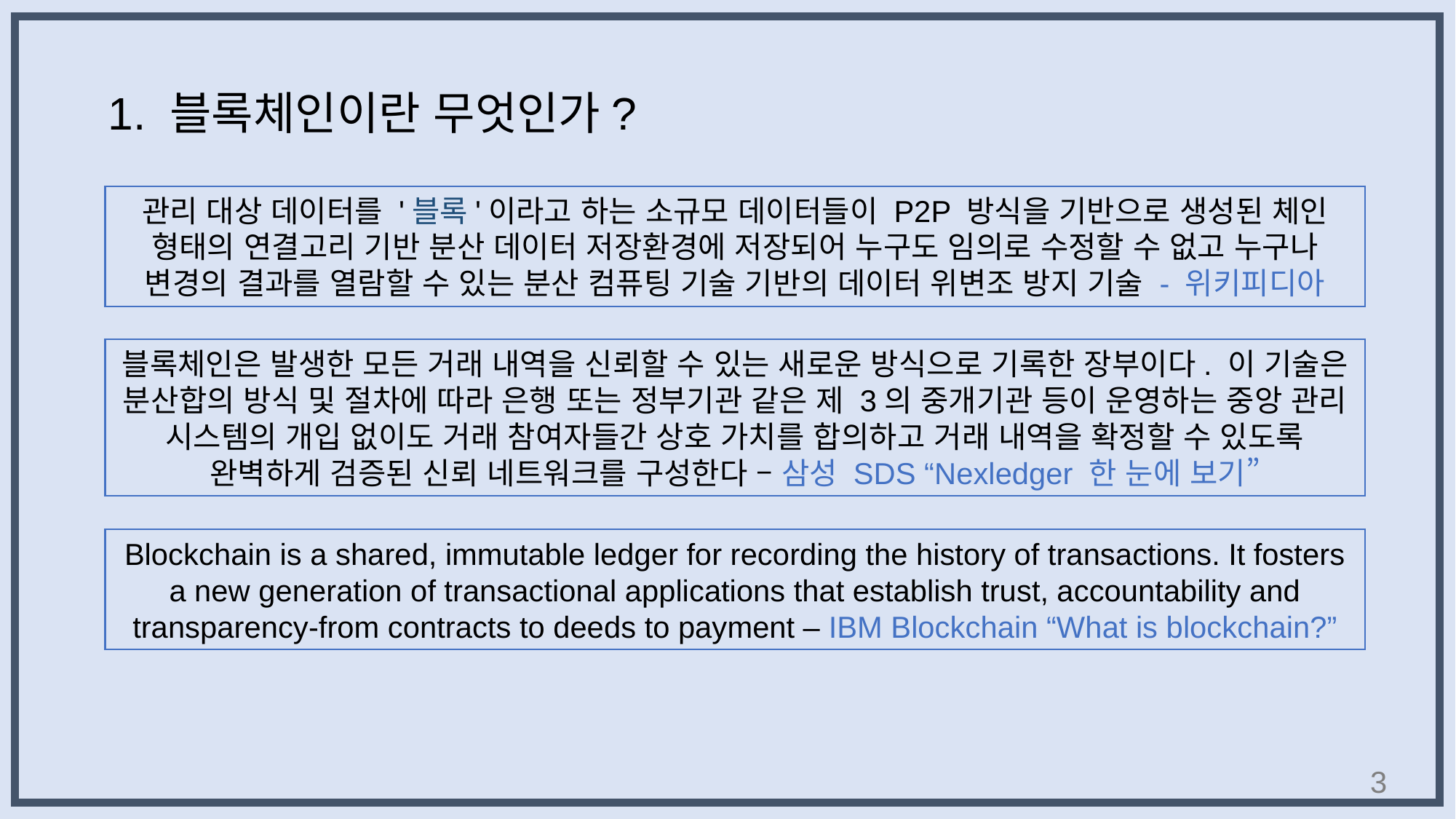

1. 블록체인이란 무엇인가?
관리 대상 데이터를 '블록'이라고 하는 소규모 데이터들이 P2P 방식을 기반으로 생성된 체인 형태의 연결고리 기반 분산 데이터 저장환경에 저장되어 누구도 임의로 수정할 수 없고 누구나 변경의 결과를 열람할 수 있는 분산 컴퓨팅 기술 기반의 데이터 위변조 방지 기술 - 위키피디아
블록체인은 발생한 모든 거래 내역을 신뢰할 수 있는 새로운 방식으로 기록한 장부이다. 이 기술은 분산합의 방식 및 절차에 따라 은행 또는 정부기관 같은 제 3의 중개기관 등이 운영하는 중앙 관리 시스템의 개입 없이도 거래 참여자들간 상호 가치를 합의하고 거래 내역을 확정할 수 있도록 완벽하게 검증된 신뢰 네트워크를 구성한다 – 삼성 SDS “Nexledger 한 눈에 보기”
Blockchain is a shared, immutable ledger for recording the history of transactions. It fosters a new generation of transactional applications that establish trust, accountability and transparency-from contracts to deeds to payment – IBM Blockchain “What is blockchain?”
3